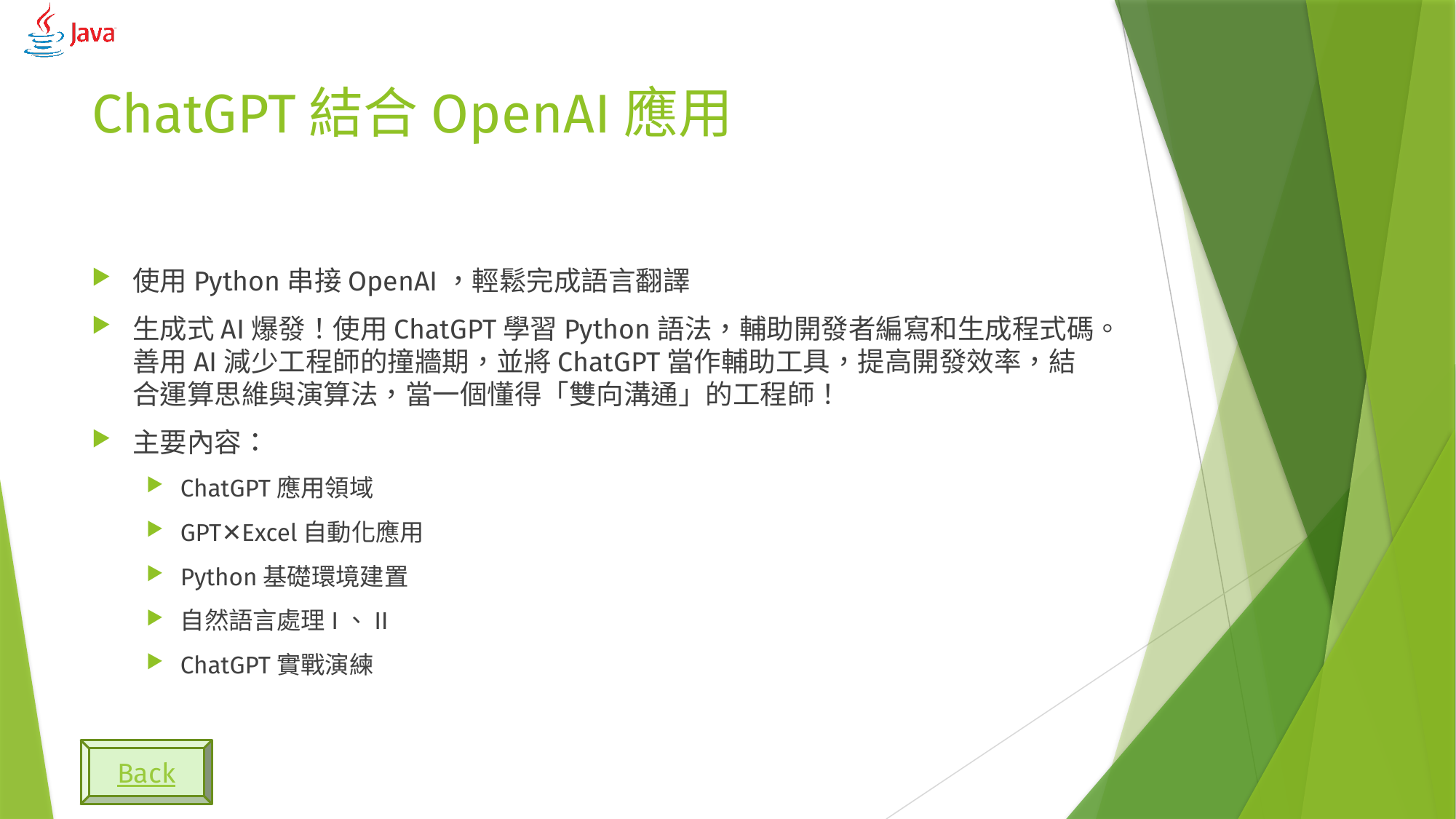

# ChatGPT結合OpenAI應用
使用Python串接OpenAI，輕鬆完成語言翻譯
生成式AI爆發！使用ChatGPT學習Python語法，輔助開發者編寫和生成程式碼。善用AI減少工程師的撞牆期，並將ChatGPT當作輔助工具，提高開發效率，結合運算思維與演算法，當一個懂得「雙向溝通」的工程師！
主要內容：
ChatGPT應用領域
GPT✕Excel自動化應用
Python基礎環境建置
自然語言處理I、II
ChatGPT實戰演練
Back